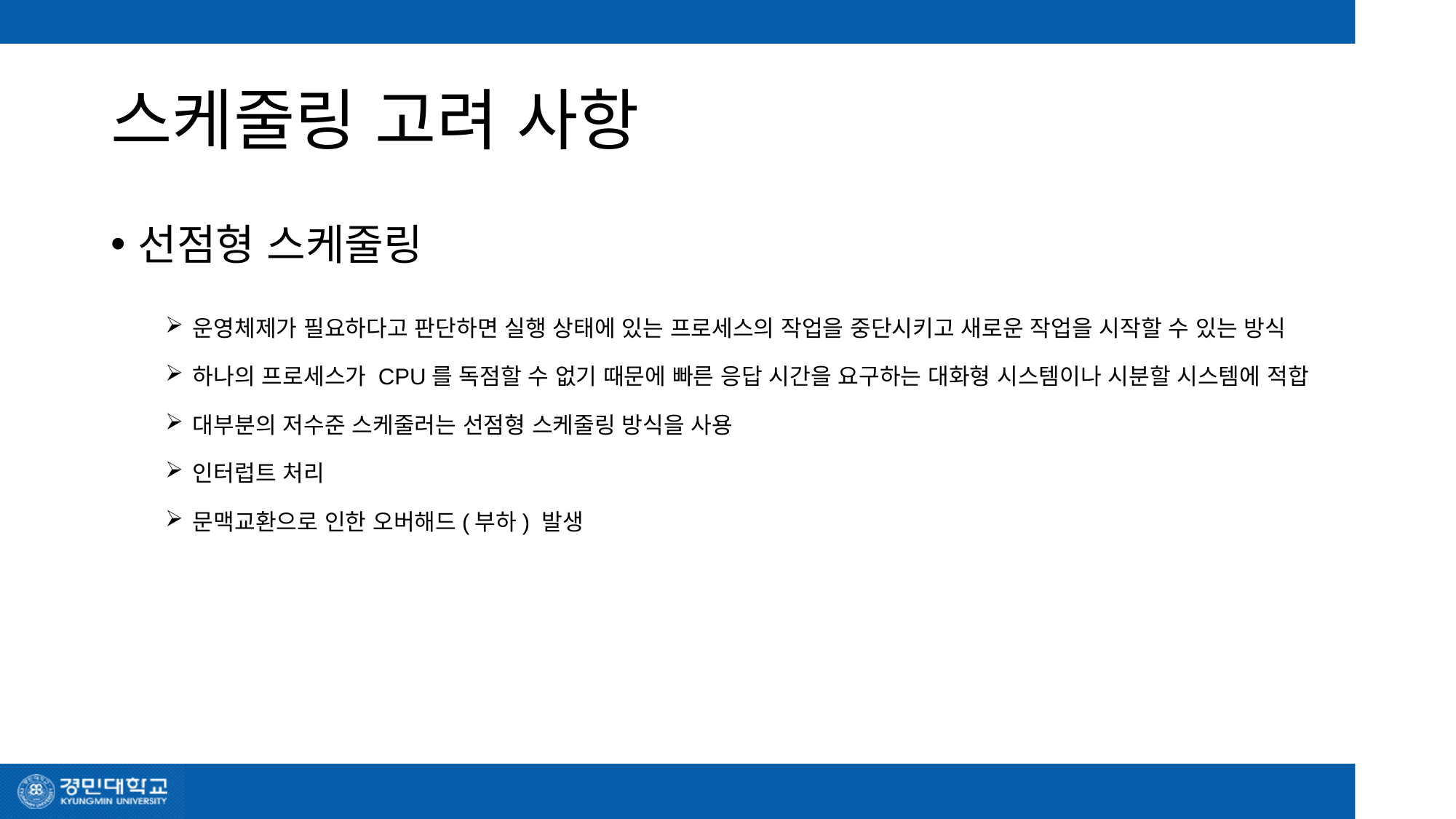

# 스케줄링 고려 사항
선점형 스케줄링

운영체제가 필요하다고 판단하면 실행 상태에 있는 프로세스의 작업을 중단시키고 새로운 작업을 시작할 수 있는 방식
하나의 프로세스가 CPU를 독점할 수 없기 때문에 빠른 응답 시간을 요구하는 대화형 시스템이나 시분할 시스템에 적합
대부분의 저수준 스케줄러는 선점형 스케줄링 방식을 사용
인터럽트 처리
문맥교환으로 인한 오버해드(부하) 발생